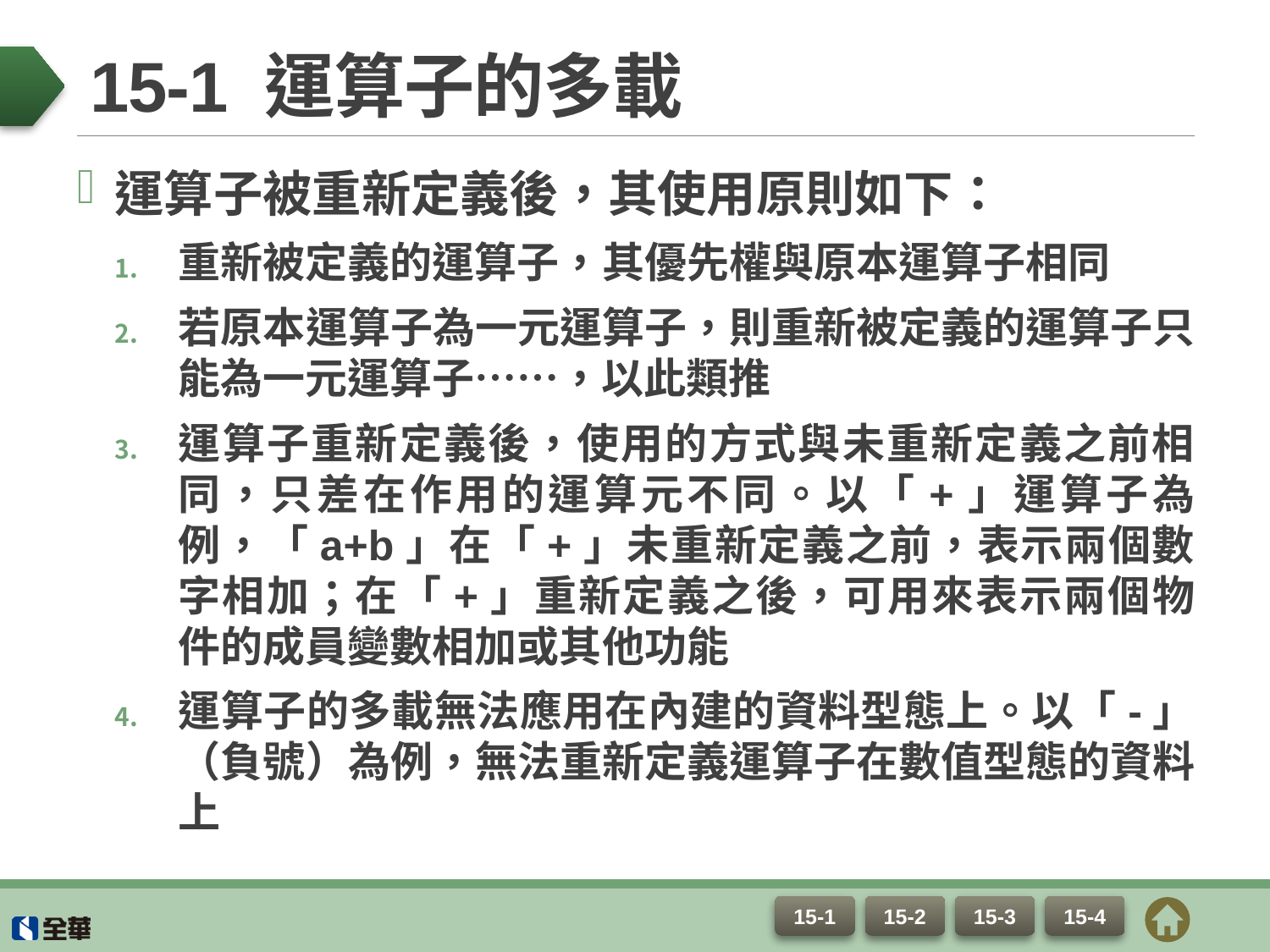

# 15-1 運算子的多載
運算子被重新定義後，其使用原則如下：
重新被定義的運算子，其優先權與原本運算子相同
若原本運算子為一元運算子，則重新被定義的運算子只能為一元運算子……，以此類推
運算子重新定義後，使用的方式與未重新定義之前相同，只差在作用的運算元不同。以「+」運算子為例，「a+b」在「+」未重新定義之前，表示兩個數字相加；在「+」重新定義之後，可用來表示兩個物件的成員變數相加或其他功能
運算子的多載無法應用在內建的資料型態上。以「-」（負號）為例，無法重新定義運算子在數值型態的資料上